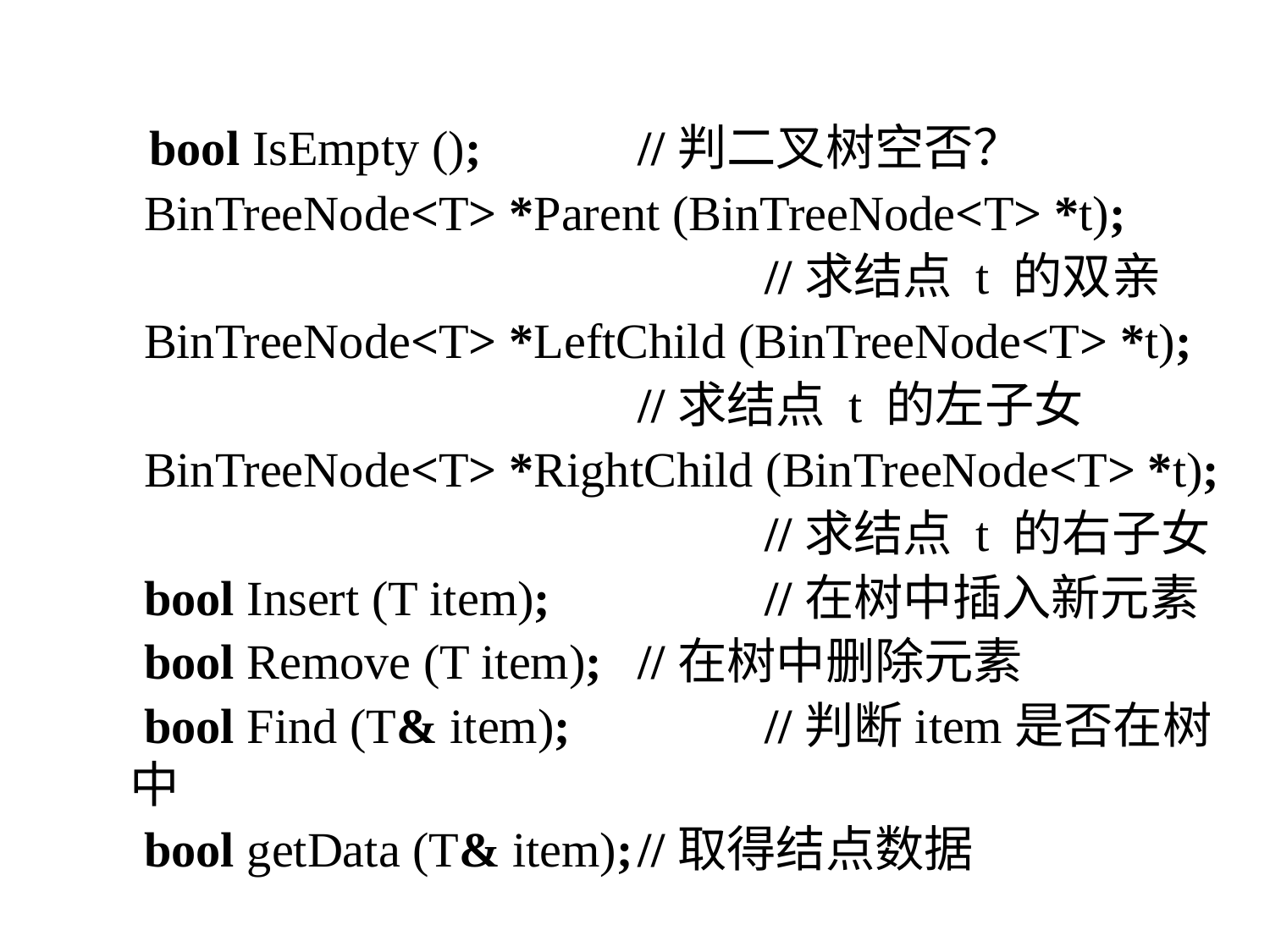

bool IsEmpty ();		//判二叉树空否？
     BinTreeNode<T> *Parent (BinTreeNode<T> *t);
						//求结点 t 的双亲
     BinTreeNode<T> *LeftChild (BinTreeNode<T> *t);
            				//求结点 t 的左子女
     BinTreeNode<T> *RightChild (BinTreeNode<T> *t);
						//求结点 t 的右子女
     bool Insert (T item);		//在树中插入新元素
     bool Remove (T item);	//在树中删除元素
     bool Find (T& item);		//判断item是否在树中
     bool getData (T& item);	//取得结点数据